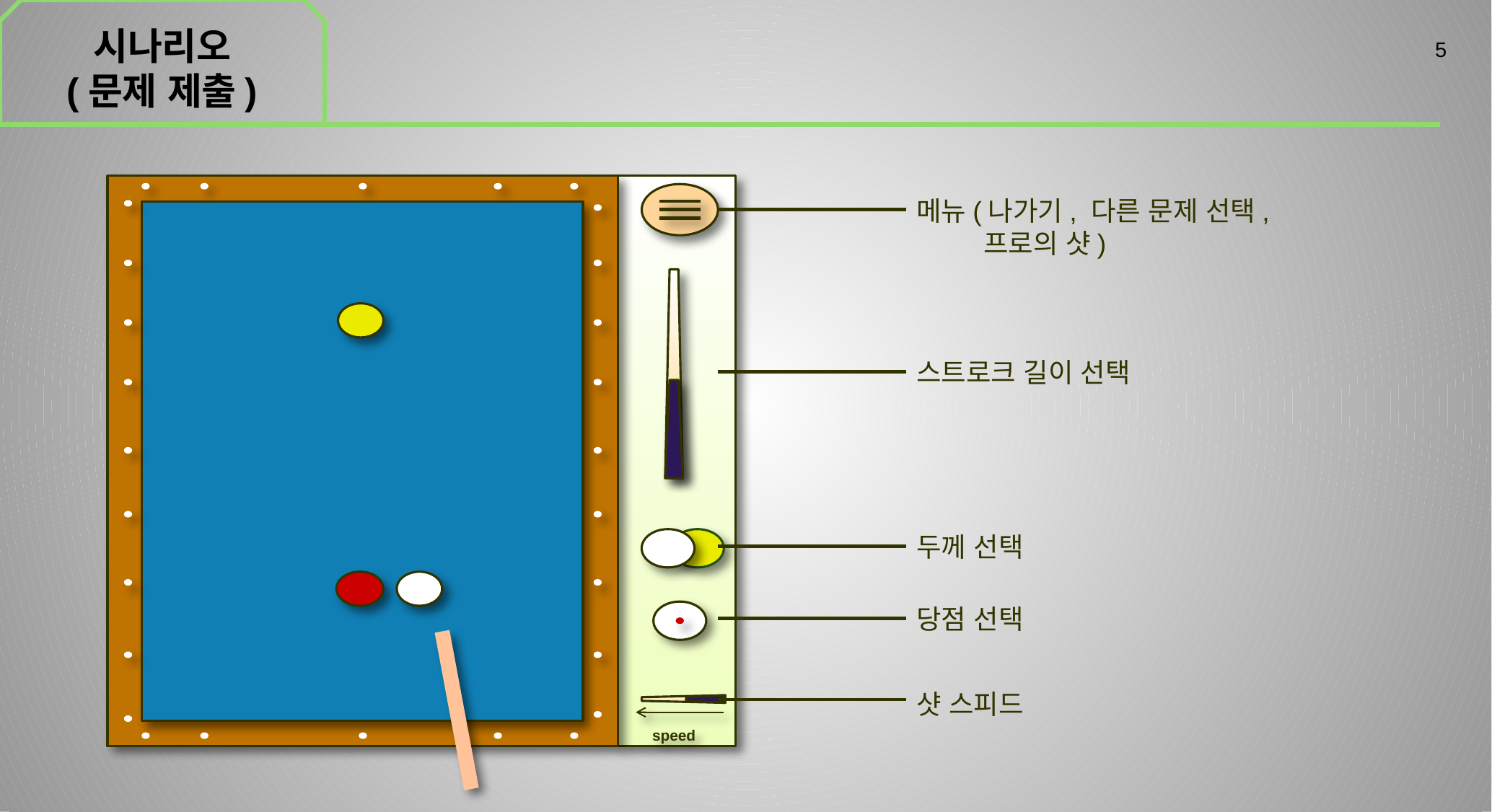

시나리오
(문제 제출)
5

메뉴(나가기, 다른 문제 선택,
        프로의 샷)

스트로크 길이 선택

두께 선택

당점 선택

샷 스피드

speed